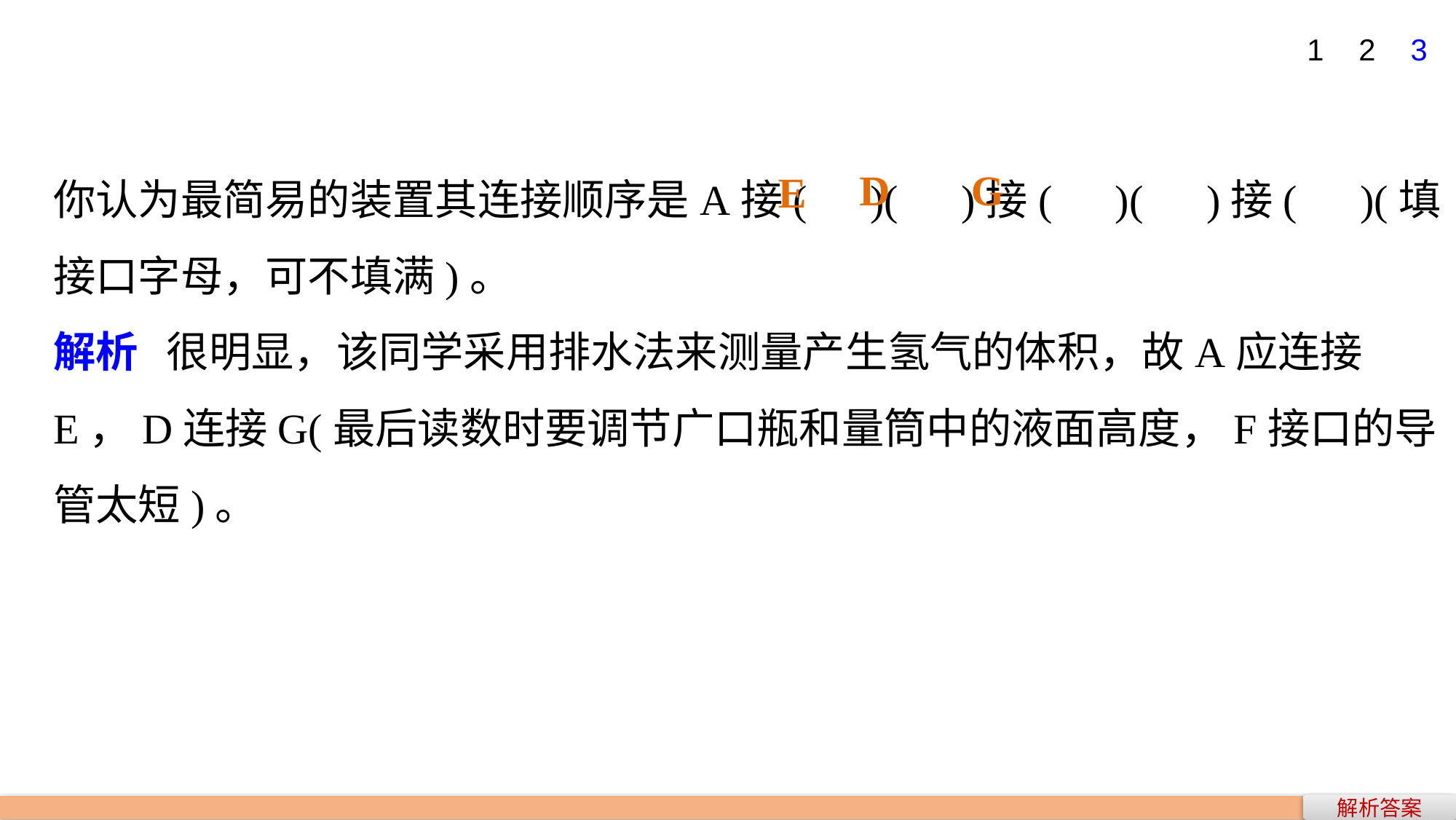

1
2
3
你认为最简易的装置其连接顺序是A接(　)(　)接(　)(　)接(　)(填接口字母，可不填满)。
解析   很明显，该同学采用排水法来测量产生氢气的体积，故A应连接E，D连接G(最后读数时要调节广口瓶和量筒中的液面高度，F接口的导管太短)。
D
G
E
解析答案